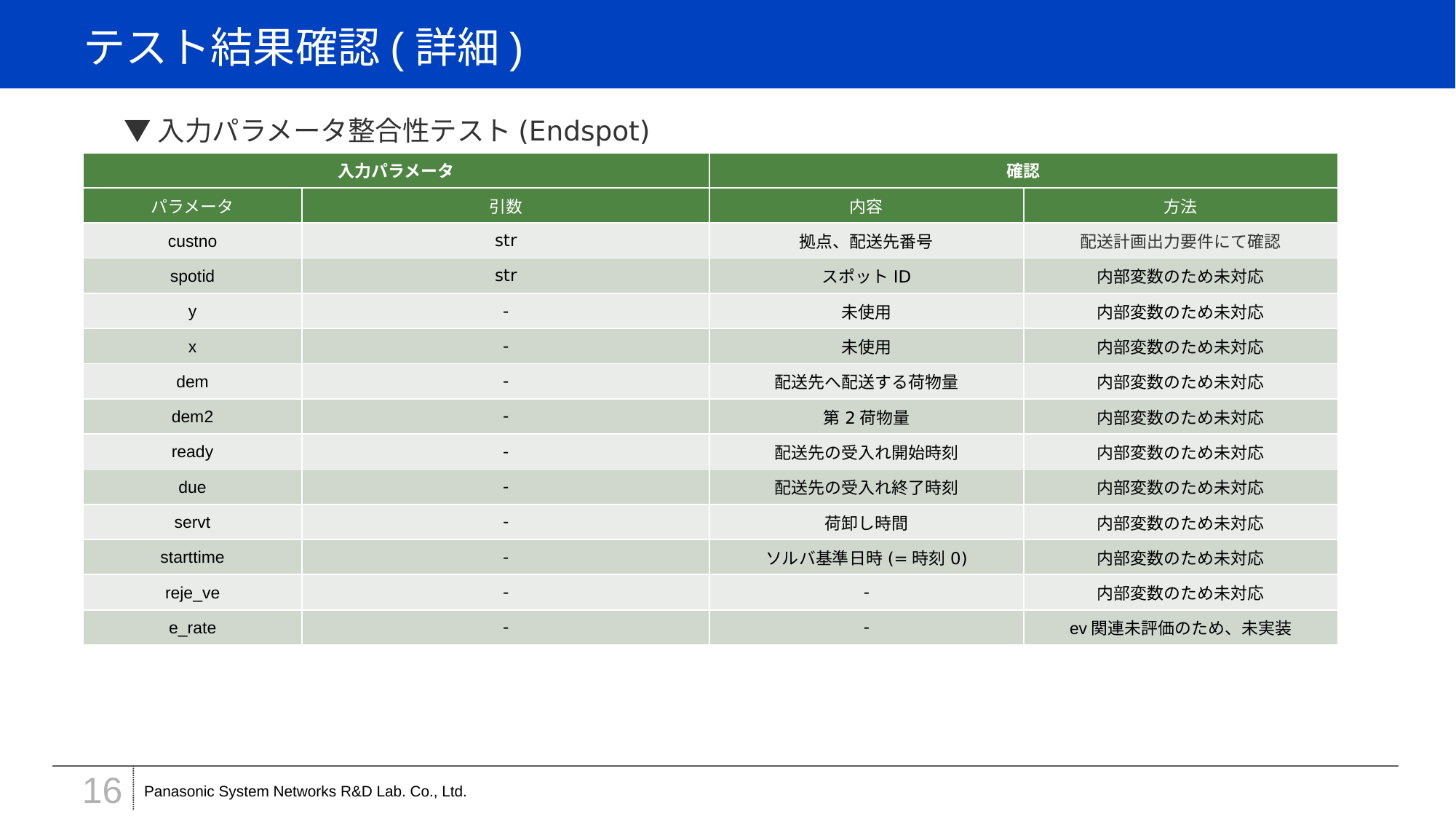

# テスト結果確認(詳細)
▼入力パラメータ整合性テスト(Endspot)
| 入力パラメータ |  | 確認 |  |
| --- | --- | --- | --- |
| パラメータ | 引数 | 内容 | 方法 |
| custno | str | 拠点、配送先番号 | 配送計画出力要件にて確認 |
| spotid | str | スポットID | 内部変数のため未対応 |
| y | - | 未使用 | 内部変数のため未対応 |
| x | - | 未使用 | 内部変数のため未対応 |
| dem | - | 配送先へ配送する荷物量 | 内部変数のため未対応 |
| dem2 | - | 第2荷物量 | 内部変数のため未対応 |
| ready | - | 配送先の受入れ開始時刻 | 内部変数のため未対応 |
| due | - | 配送先の受入れ終了時刻 | 内部変数のため未対応 |
| servt | - | 荷卸し時間 | 内部変数のため未対応 |
| starttime | - | ソルバ基準日時(=時刻0) | 内部変数のため未対応 |
| reje\_ve | - | - | 内部変数のため未対応 |
| e\_rate | - | - | ev関連未評価のため、未実装 |
16